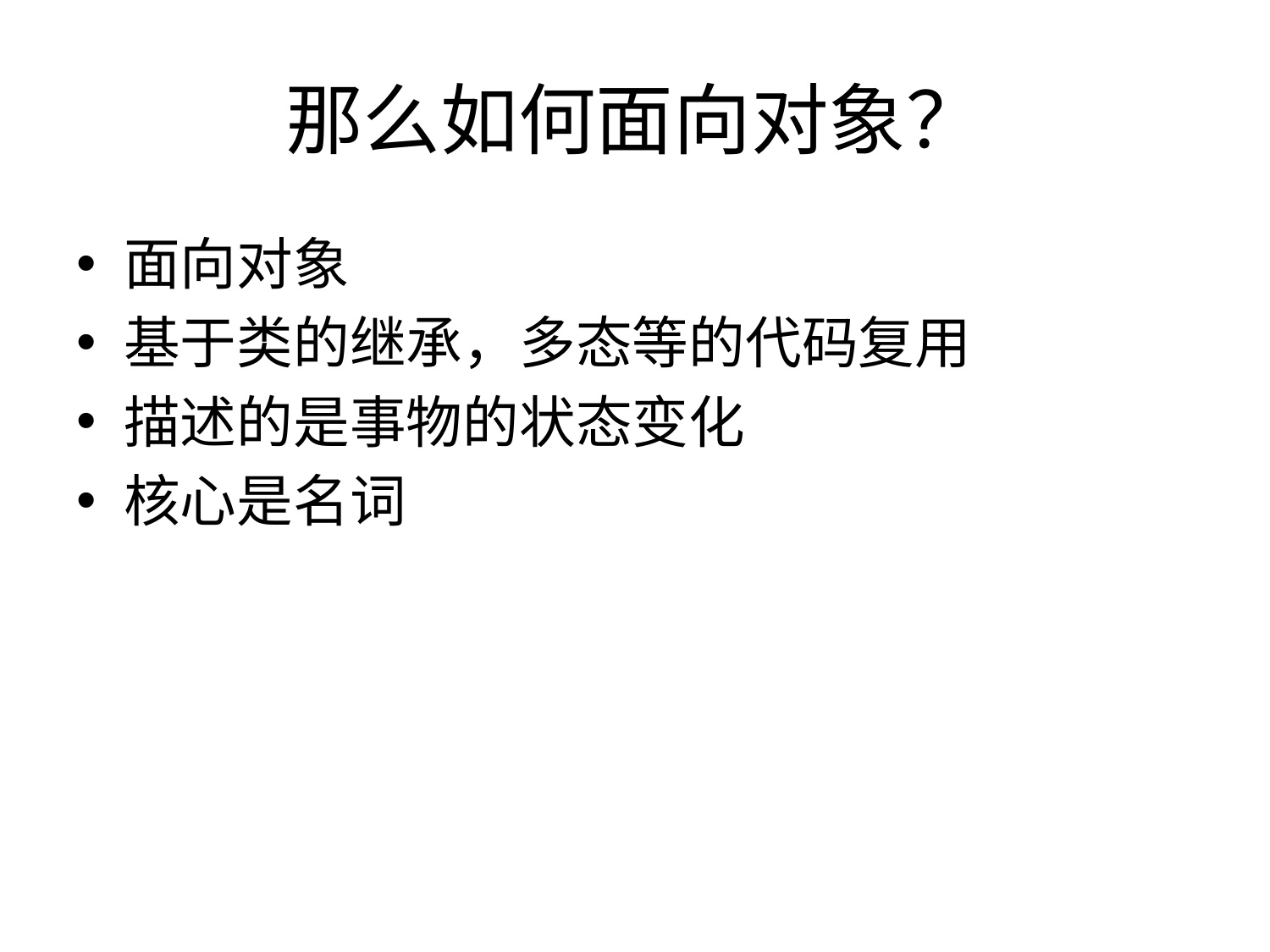

# 那么如何面向对象？
面向对象
基于类的继承，多态等的代码复用
描述的是事物的状态变化
核心是名词